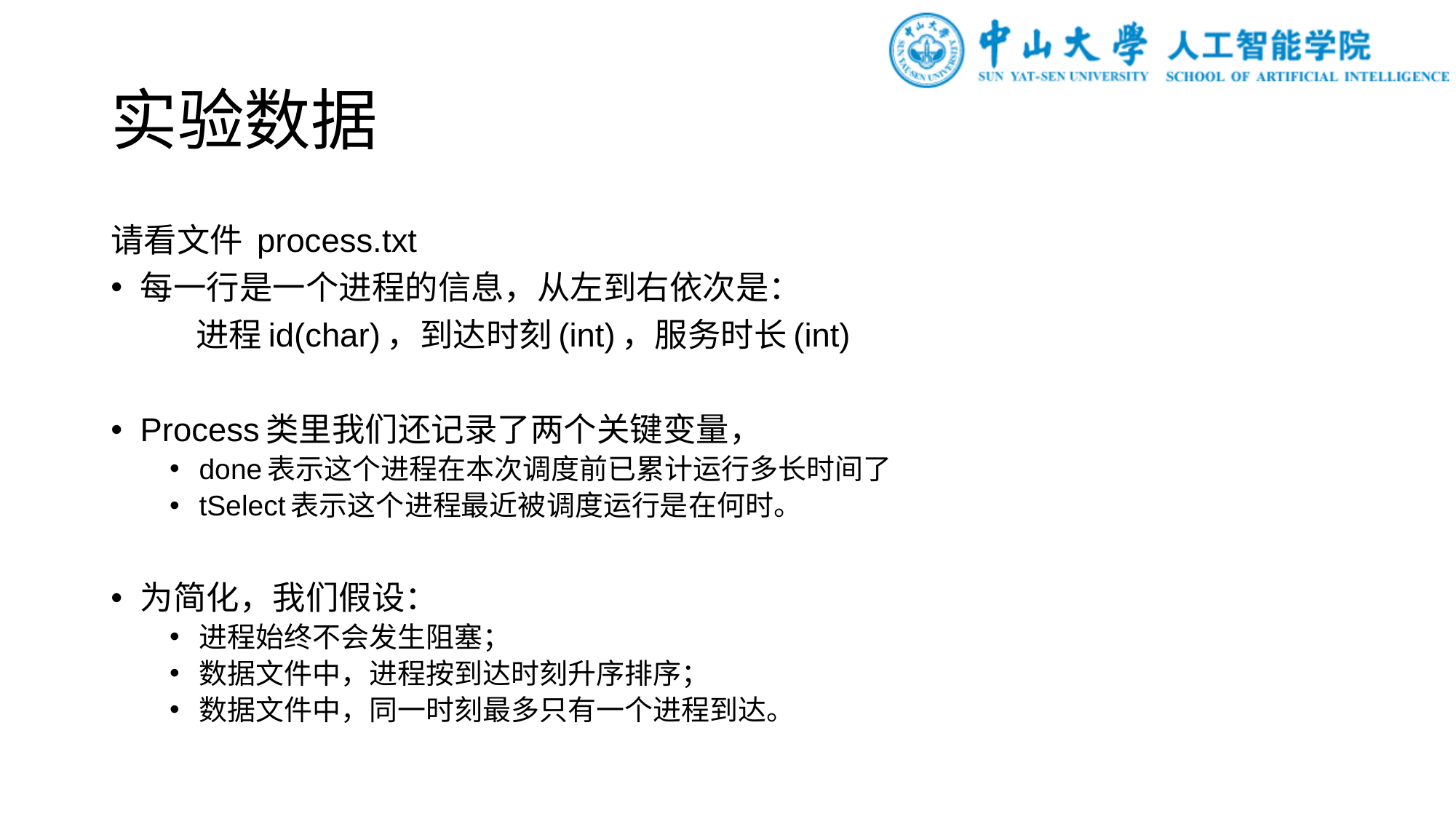

# 实验数据
请看文件 process.txt
每一行是一个进程的信息，从左到右依次是：
	进程id(char)，到达时刻(int)，服务时长(int)

Process类里我们还记录了两个关键变量，
done表示这个进程在本次调度前已累计运行多长时间了
tSelect表示这个进程最近被调度运行是在何时。

为简化，我们假设：
进程始终不会发生阻塞；
数据文件中，进程按到达时刻升序排序；
数据文件中，同一时刻最多只有一个进程到达。